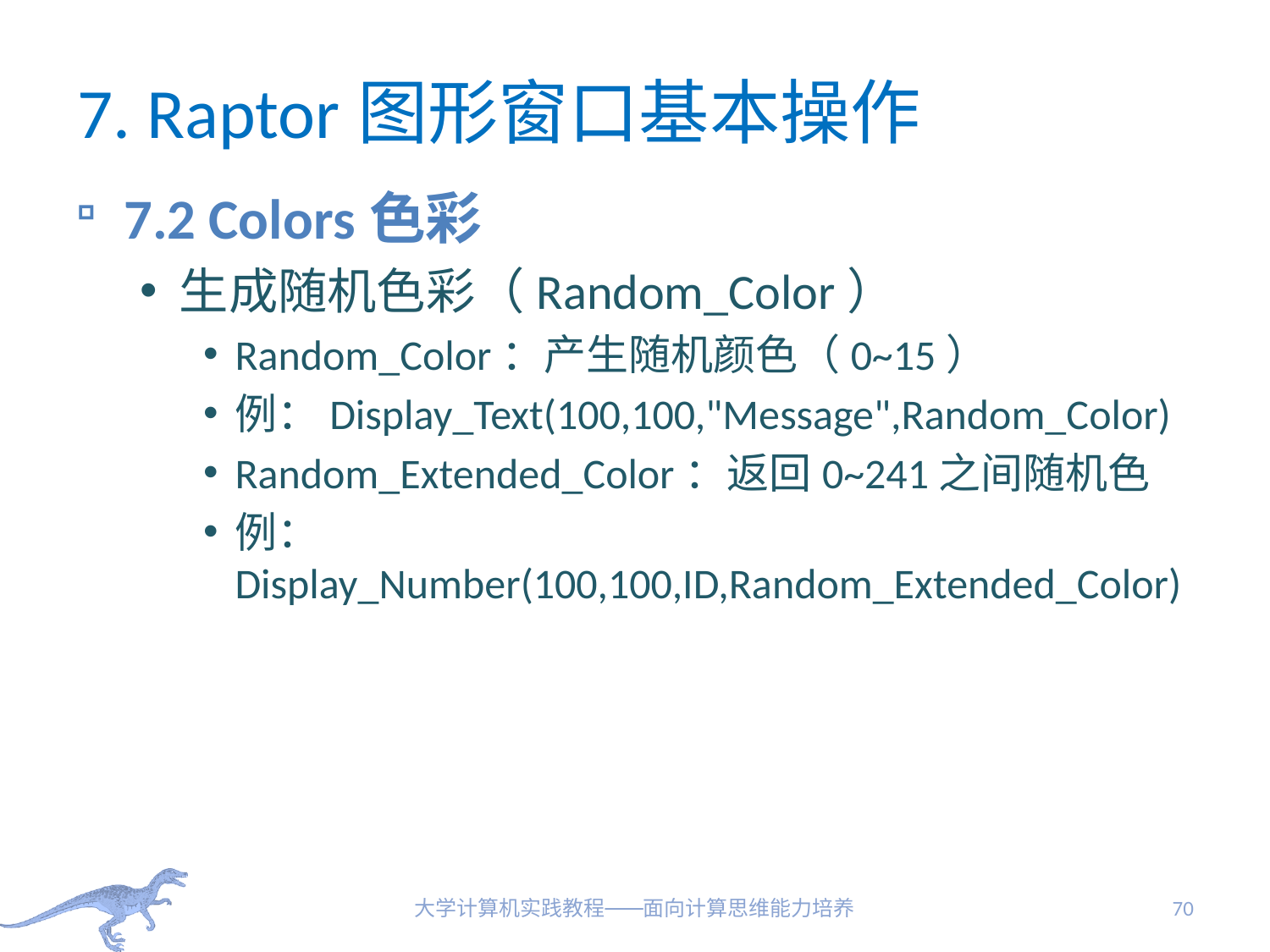

# 7. Raptor图形窗口基本操作
7.2 Colors色彩
生成随机色彩（Random_Color）
Random_Color：产生随机颜色（0~15）
例：Display_Text(100,100,"Message",Random_Color)
Random_Extended_Color：返回0~241之间随机色
例：Display_Number(100,100,ID,Random_Extended_Color)

大学计算机实践教程——面向计算思维能力培养
70